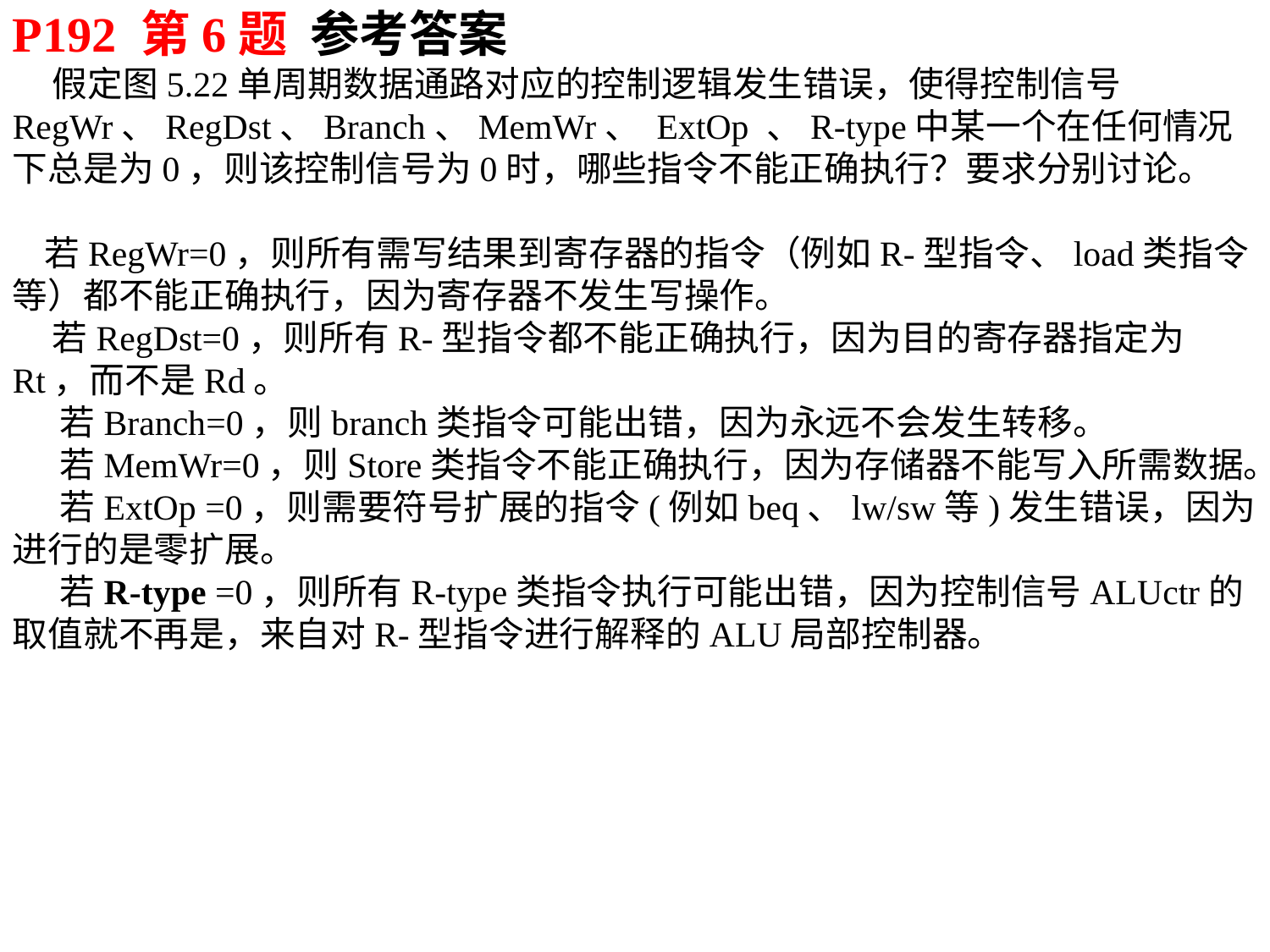

P192 第6题  参考答案
    假定图5.22单周期数据通路对应的控制逻辑发生错误，使得控制信号RegWr、RegDst、Branch、MemWr、 ExtOp 、R-type中某一个在任何情况下总是为0，则该控制信号为0时，哪些指令不能正确执行？要求分别讨论。

   若RegWr=0，则所有需写结果到寄存器的指令（例如R-型指令、load类指令等）都不能正确执行，因为寄存器不发生写操作。
    若RegDst=0，则所有R-型指令都不能正确执行，因为目的寄存器指定为Rt，而不是Rd。
     若Branch=0，则branch类指令可能出错，因为永远不会发生转移。
     若MemWr=0，则Store类指令不能正确执行，因为存储器不能写入所需数据。
     若ExtOp =0，则需要符号扩展的指令(例如beq、lw/sw等)发生错误，因为进行的是零扩展。
     若R-type =0，则所有R-type类指令执行可能出错，因为控制信号ALUctr的取值就不再是，来自对R-型指令进行解释的ALU局部控制器。